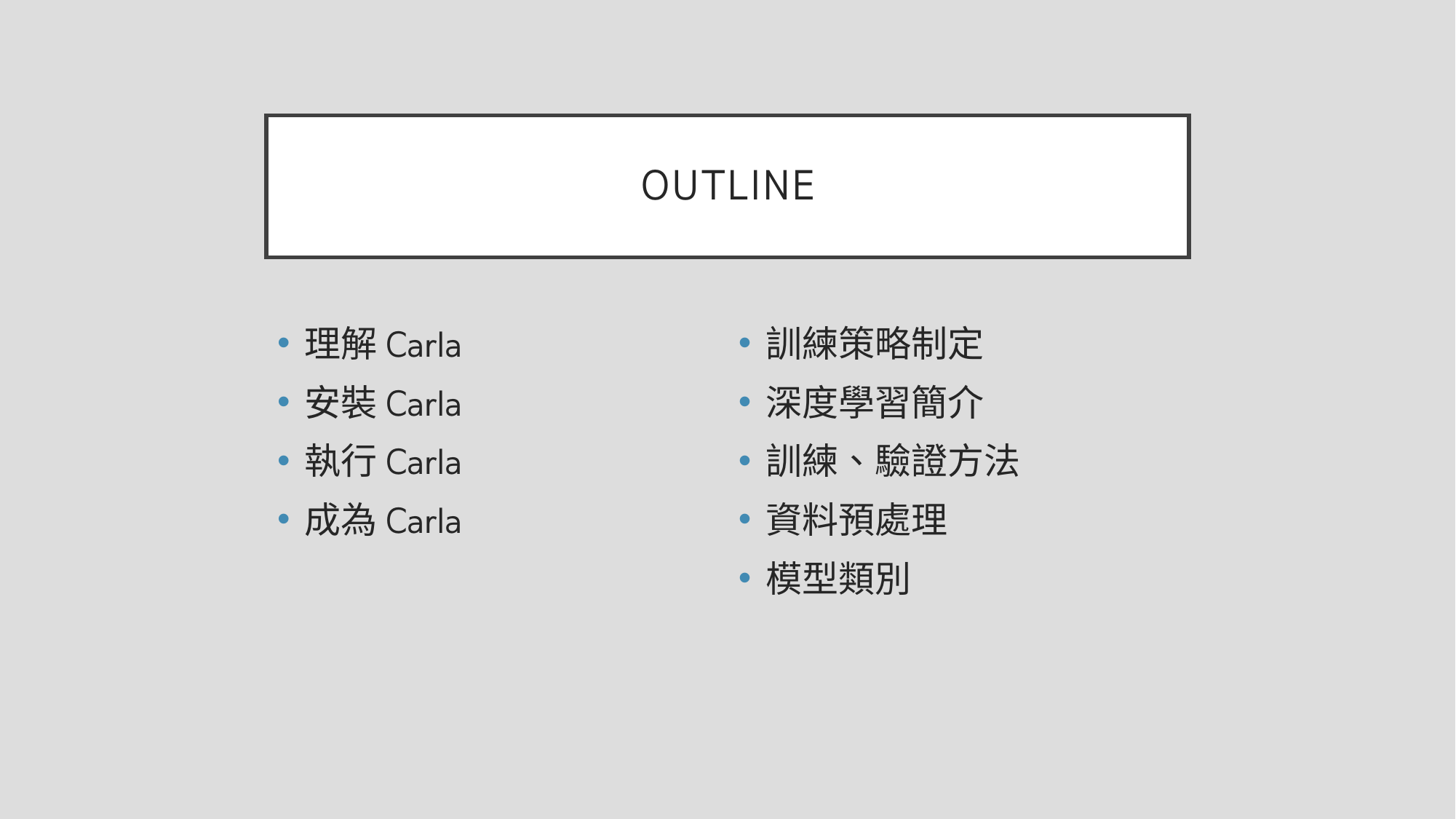

# Outline
訓練策略制定
深度學習簡介
訓練、驗證方法
資料預處理
模型類別

理解Carla
安裝Carla
執行Carla
成為Carla